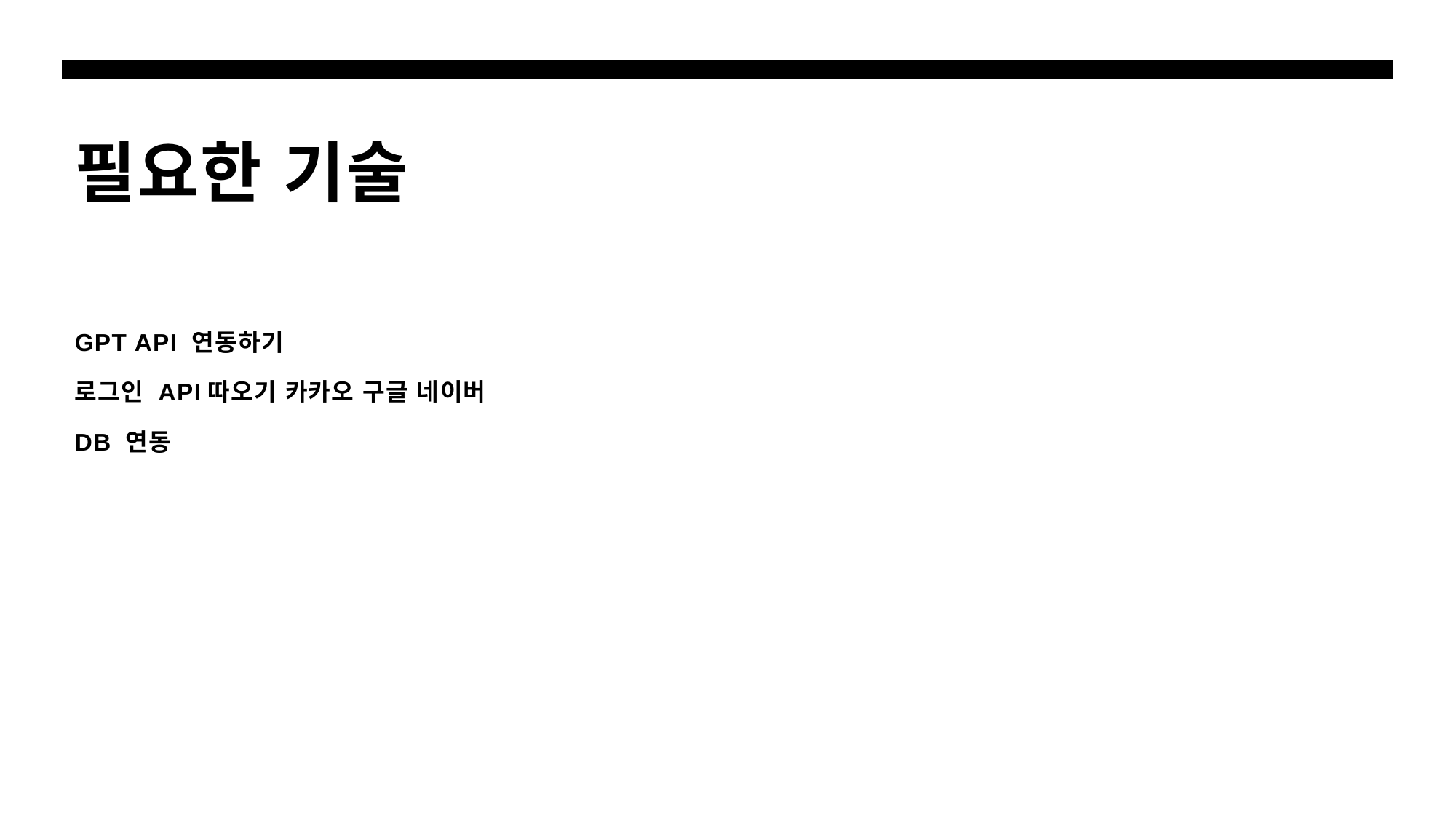

# 필요한 기술
GPT API 연동하기
로그인 API따오기 카카오 구글 네이버
DB 연동